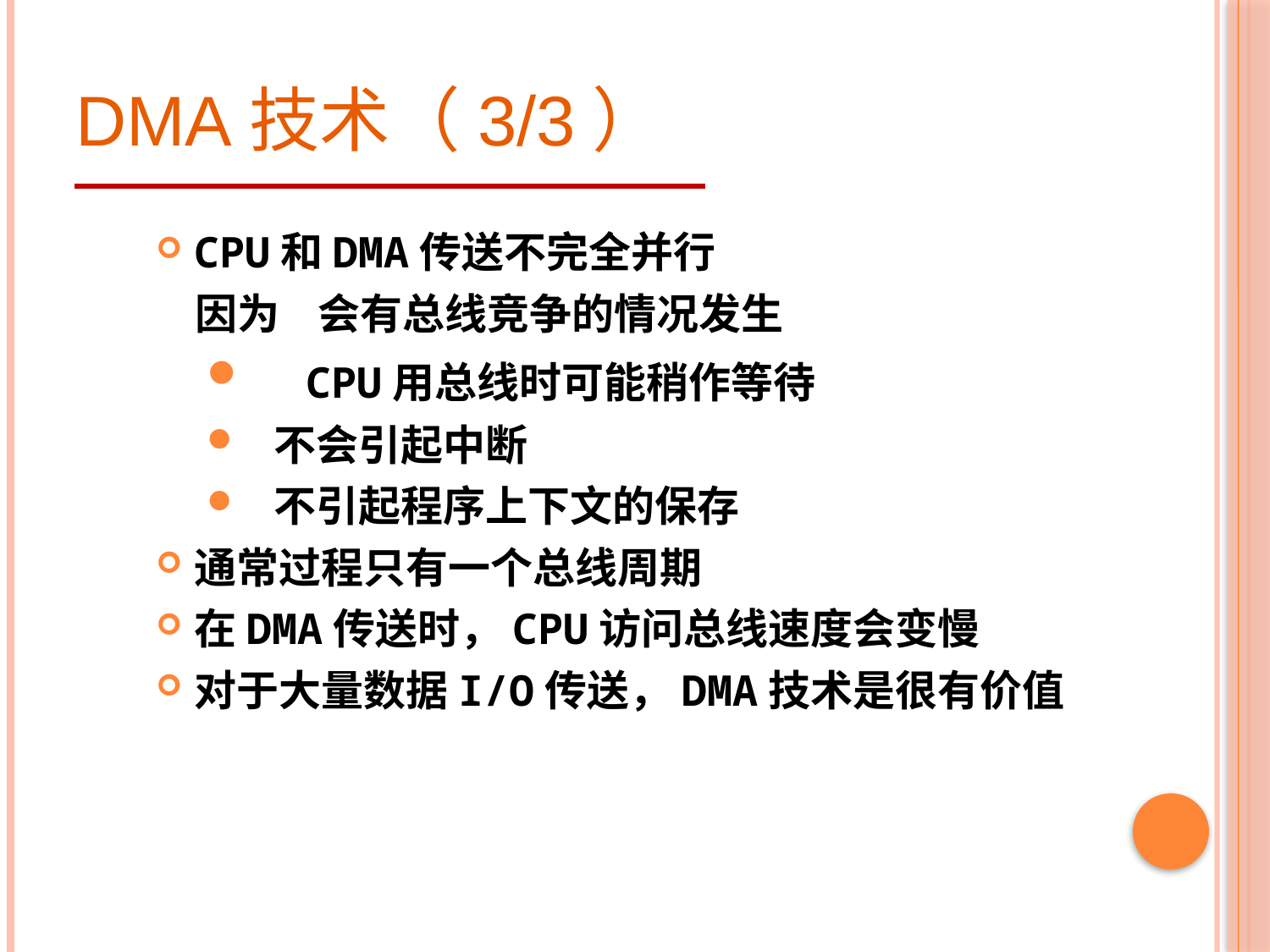

# DMA技术（3/3）
CPU和DMA传送不完全并行
   因为    会有总线竞争的情况发生
  CPU用总线时可能稍作等待
  不会引起中断
  不引起程序上下文的保存
通常过程只有一个总线周期
在DMA传送时，CPU访问总线速度会变慢
对于大量数据I/O传送，DMA技术是很有价值